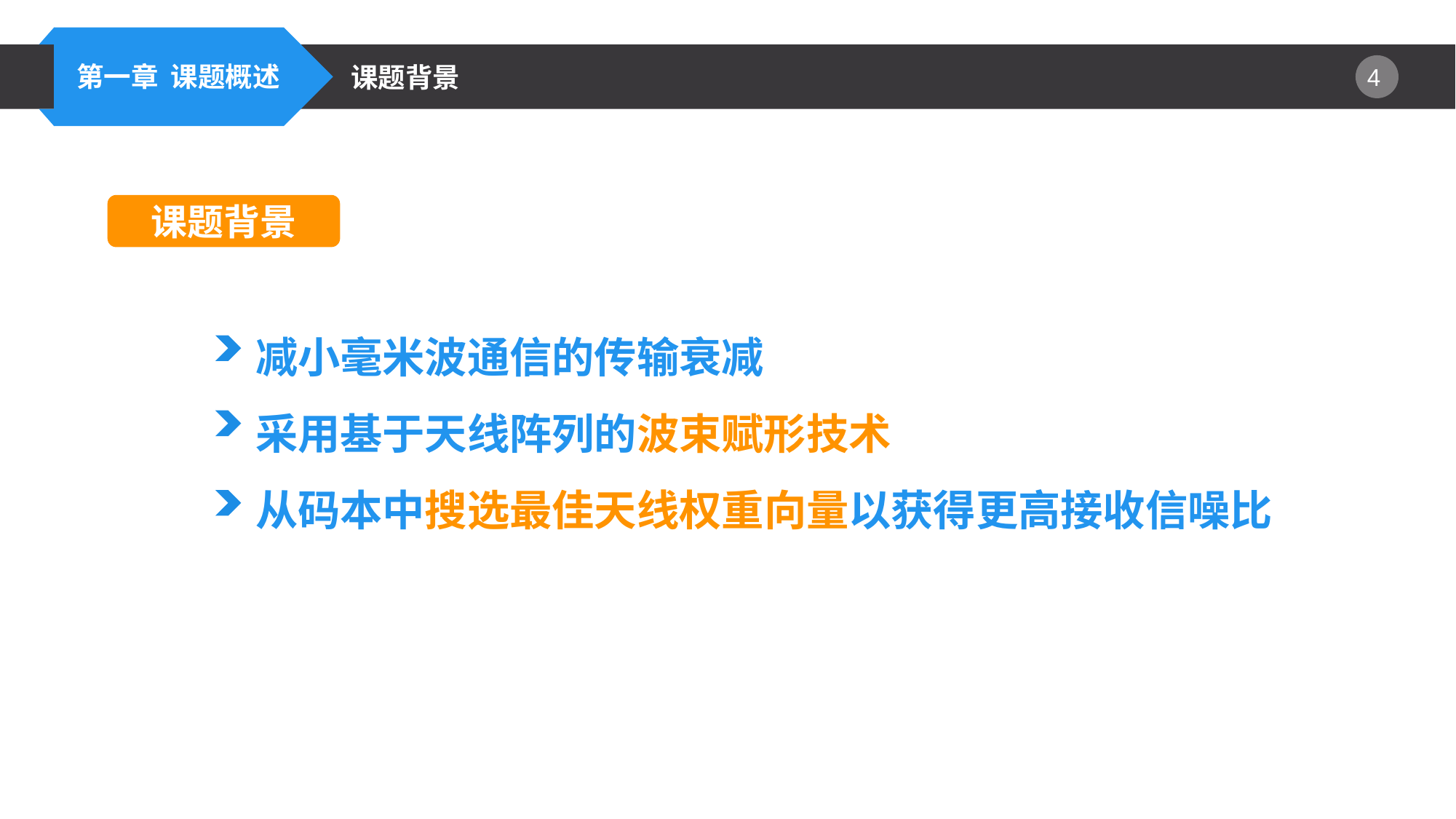

课题背景
课题背景
减小毫米波通信的传输衰减
采用基于天线阵列的波束赋形技术
从码本中搜选最佳天线权重向量以获得更高接收信噪比